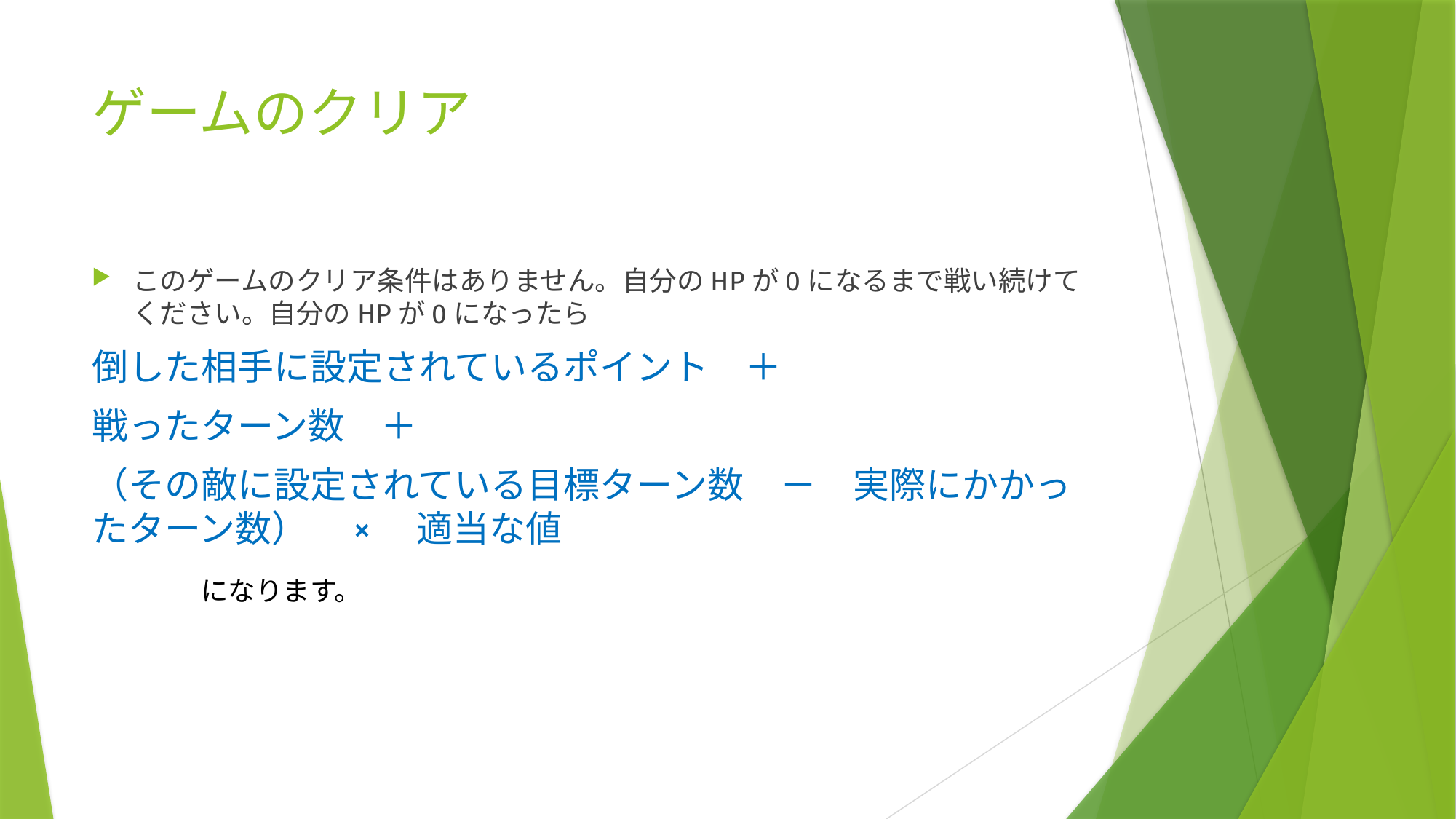

# ゲームのクリア
このゲームのクリア条件はありません。自分のHPが0になるまで戦い続けてください。自分のHPが0になったら
倒した相手に設定されているポイント　＋
戦ったターン数　＋
（その敵に設定されている目標ターン数　－　実際にかかったターン数）　×　適当な値
	になります。